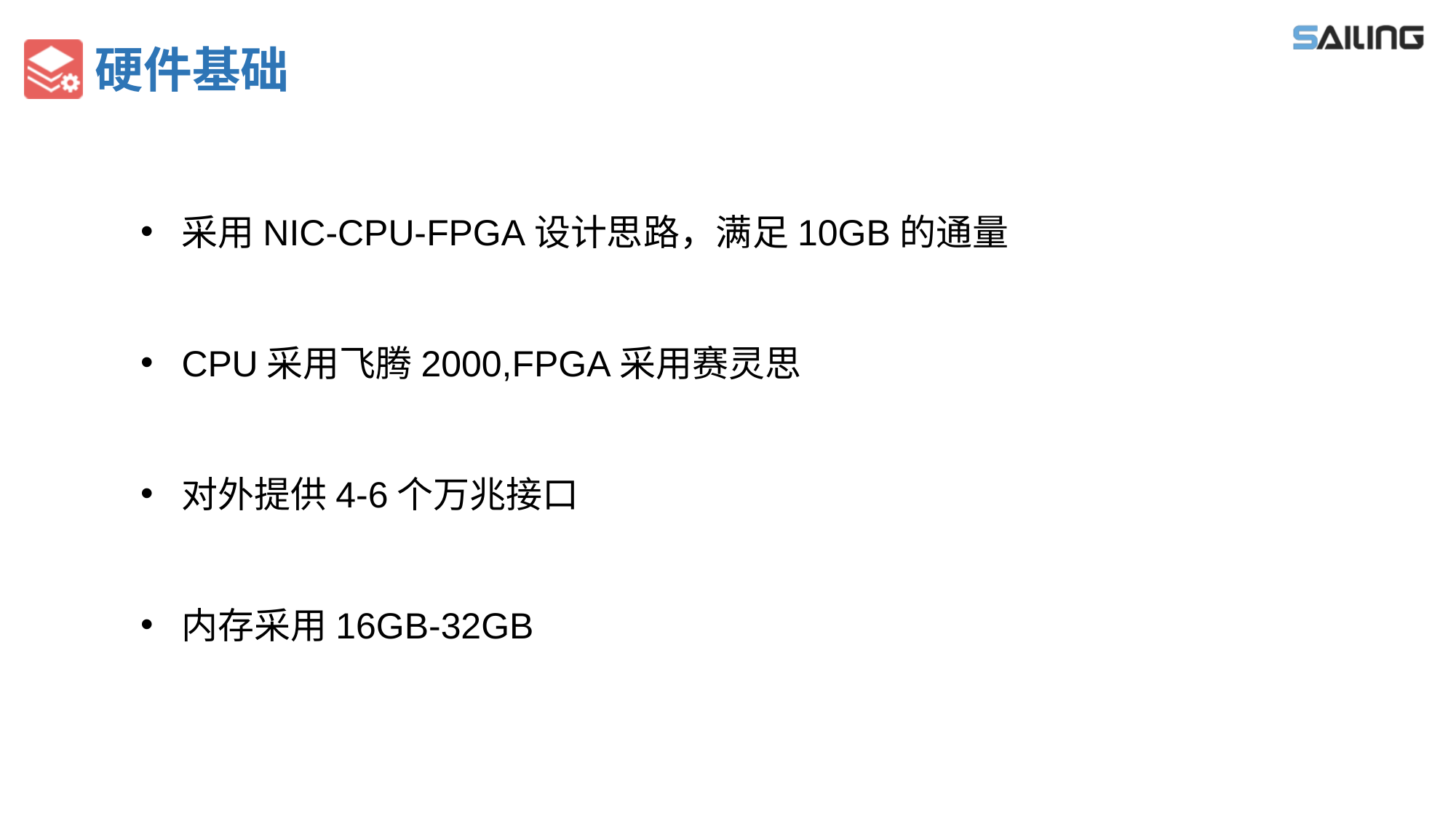

# 硬件基础
采用NIC-CPU-FPGA设计思路，满足10GB的通量

CPU采用飞腾2000,FPGA采用赛灵思

对外提供4-6个万兆接口

内存采用16GB-32GB